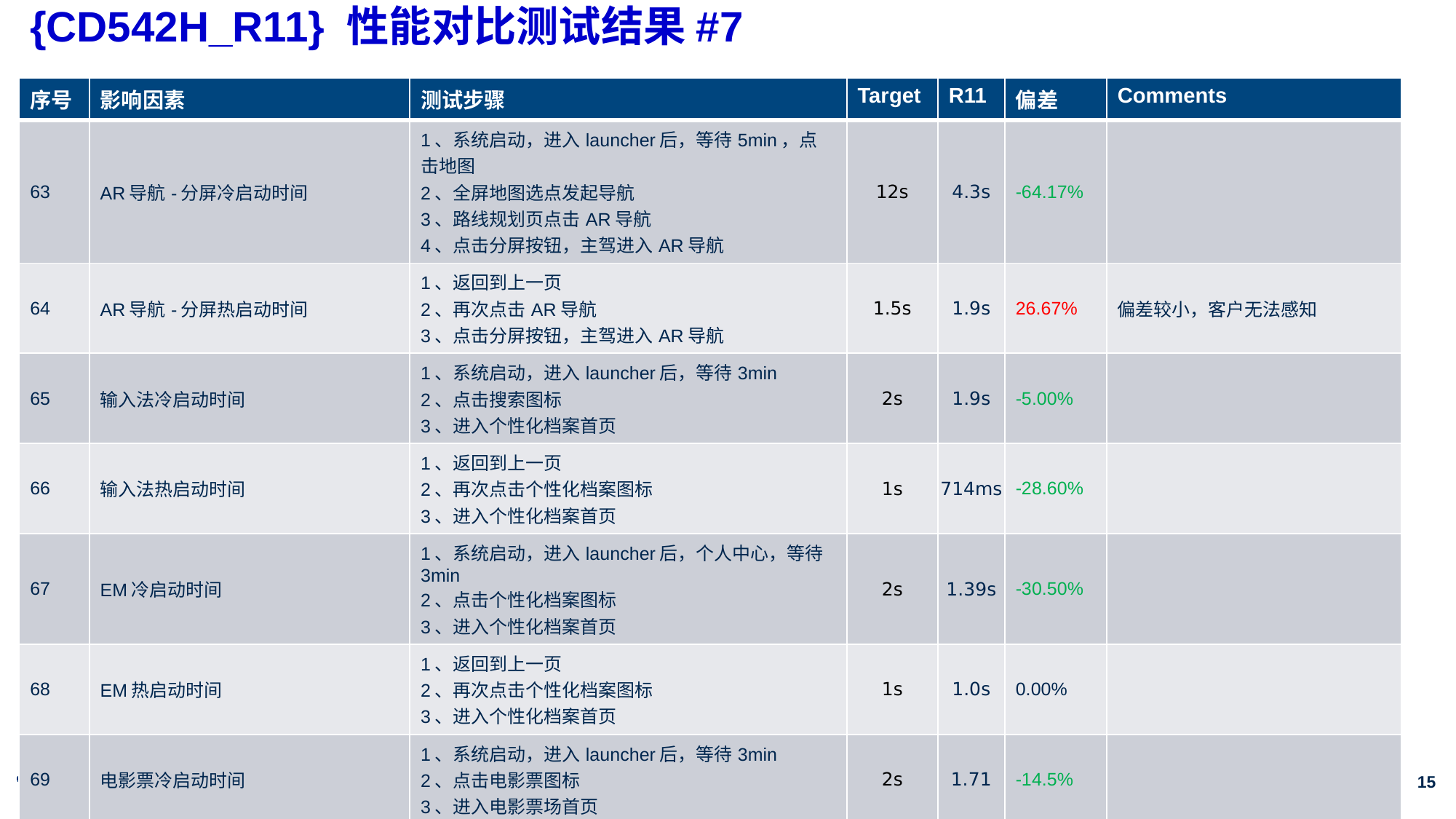

# {CD542H_R11} 性能对比测试结果#7
| 序号 | 影响因素 | 测试步骤 | Target | R11 | 偏差 | Comments |
| --- | --- | --- | --- | --- | --- | --- |
| 63 | AR导航-分屏冷启动时间 | 1、系统启动，进入launcher后，等待5min，点击地图 2、全屏地图选点发起导航 3、路线规划页点击AR导航 4、点击分屏按钮，主驾进入AR导航 | 12s | 4.3s | -64.17% |  |
| 64 | AR导航-分屏热启动时间 | 1、返回到上一页 2、再次点击AR导航 3、点击分屏按钮，主驾进入AR导航 | 1.5s | 1.9s | 26.67% | 偏差较小，客户无法感知 |
| 65 | 输入法冷启动时间 | 1、系统启动，进入launcher后，等待3min 2、点击搜索图标 3、进入个性化档案首页 | 2s | 1.9s | -5.00% |  |
| 66 | 输入法热启动时间 | 1、返回到上一页 2、再次点击个性化档案图标 3、进入个性化档案首页 | 1s | 714ms | -28.60% |  |
| 67 | EM冷启动时间 | 1、系统启动，进入launcher后，个人中心，等待3min 2、点击个性化档案图标 3、进入个性化档案首页 | 2s | 1.39s | -30.50% |  |
| 68 | EM热启动时间 | 1、返回到上一页 2、再次点击个性化档案图标 3、进入个性化档案首页 | 1s | 1.0s | 0.00% |  |
| 69 | 电影票冷启动时间 | 1、系统启动，进入launcher后，等待3min 2、点击电影票图标 3、进入电影票场首页 | 2s | 1.71 | -14.5% |  |
| 70 | 电影票热启动时间 | 1、返回到上一页 2、再次点击电影票图标 3、进入电影票首页 | 1s | 102ms | -89.80% |  |